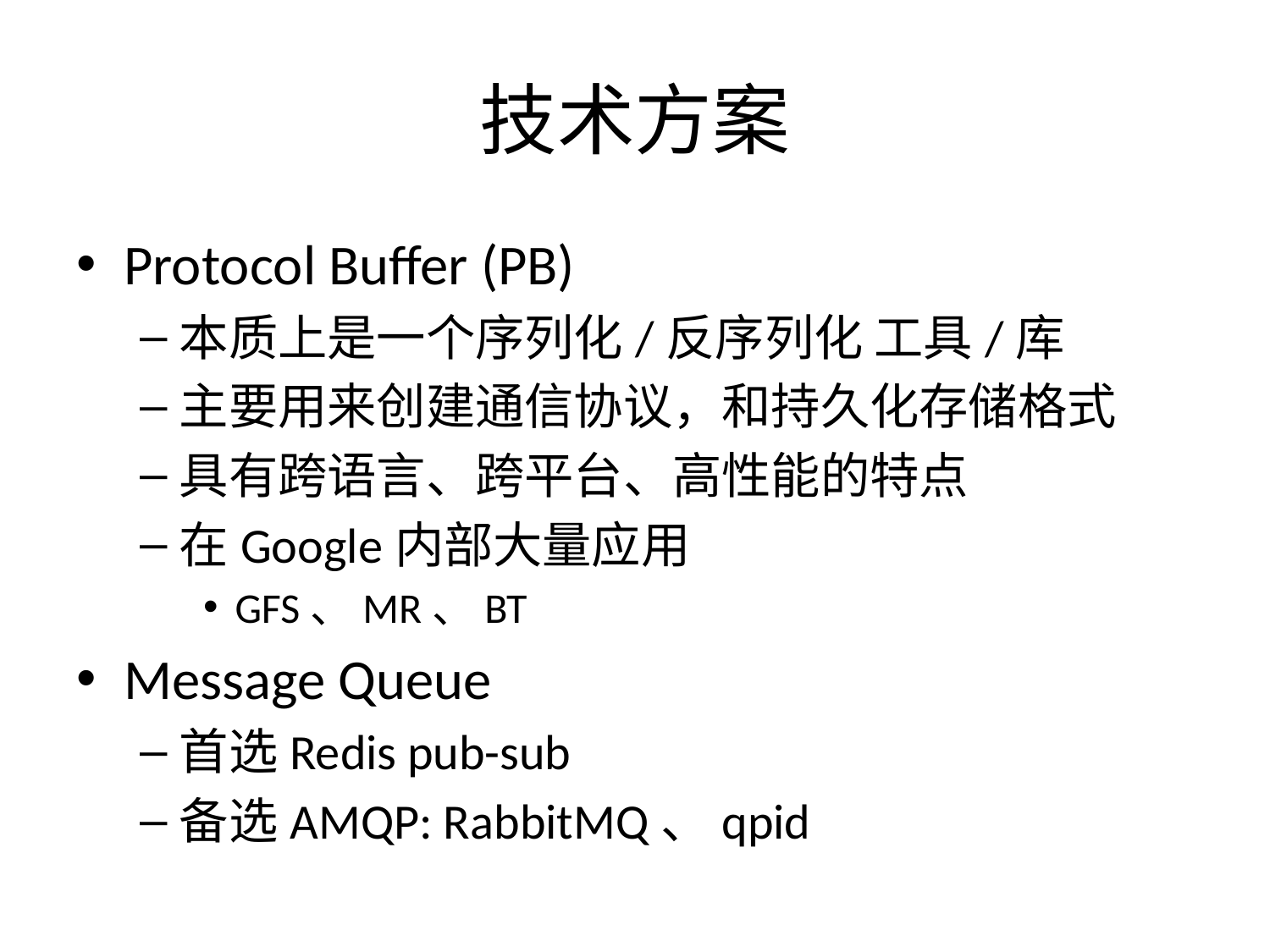

# 技术方案
Protocol Buffer (PB)
本质上是一个序列化/反序列化 工具/库
主要用来创建通信协议，和持久化存储格式
具有跨语言、跨平台、高性能的特点
在Google内部大量应用
GFS、MR、BT
Message Queue
首选Redis pub-sub
备选AMQP: RabbitMQ、qpid